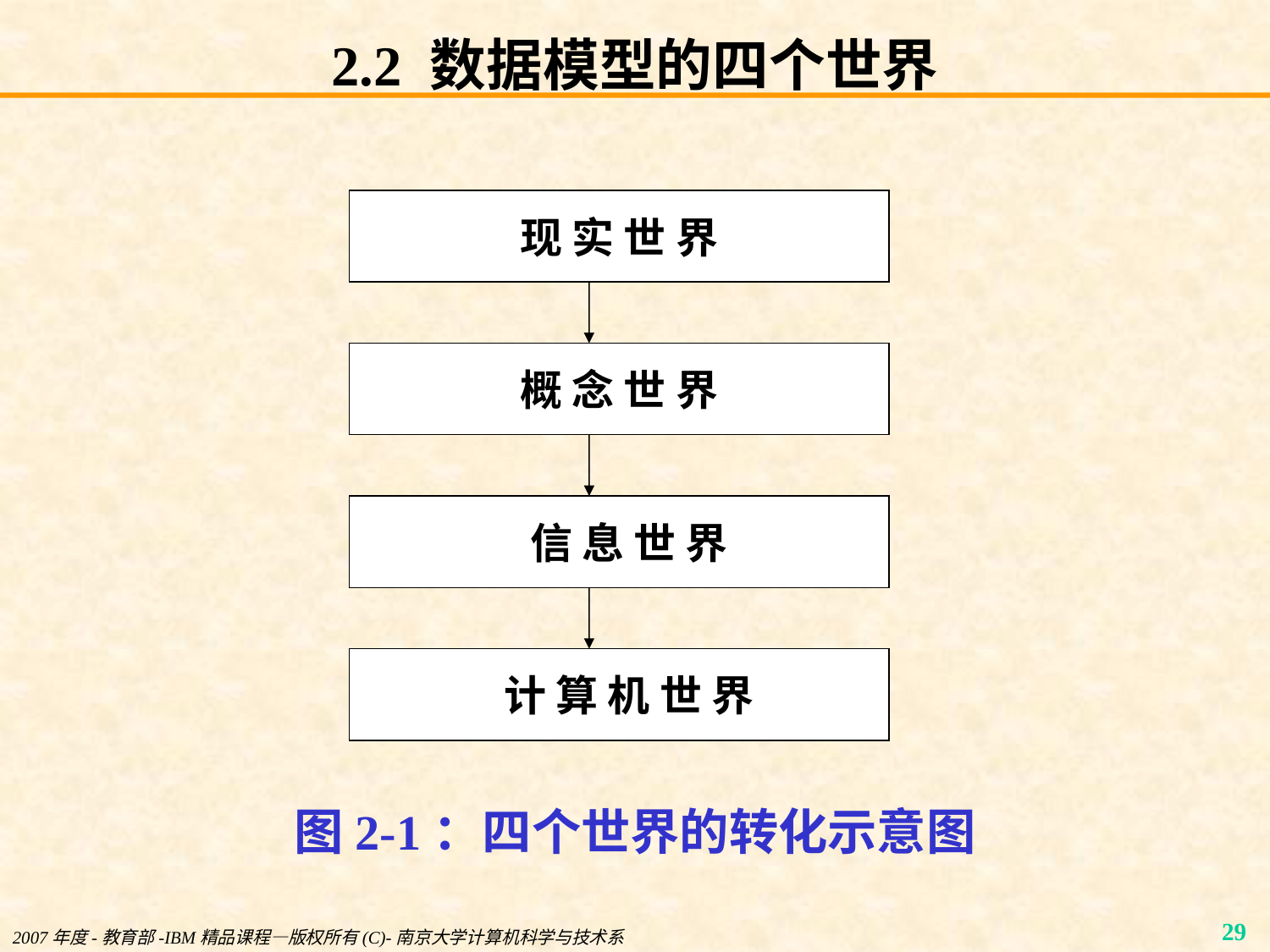

# 2.2 数据模型的四个世界
现 实 世 界

概 念 世 界

 信 息 世 界

 计 算 机 世 界
图2-1：四个世界的转化示意图
29
2007年度-教育部-IBM精品课程—版权所有(C)-南京大学计算机科学与技术系